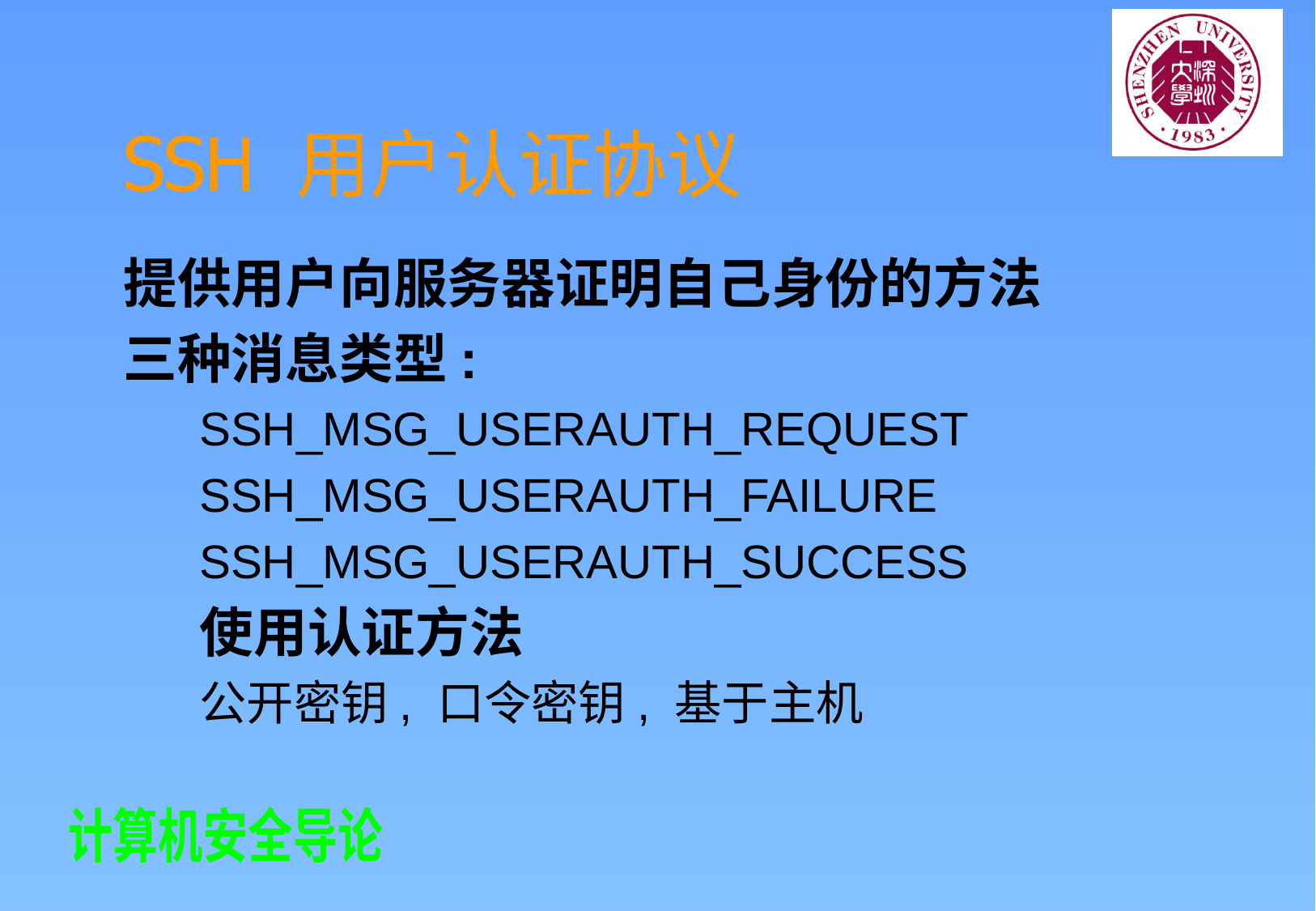

# SSH 用户认证协议
提供用户向服务器证明自己身份的方法
三种消息类型:
SSH_MSG_USERAUTH_REQUEST
SSH_MSG_USERAUTH_FAILURE
SSH_MSG_USERAUTH_SUCCESS
使用认证方法
公开密钥, 口令密钥, 基于主机